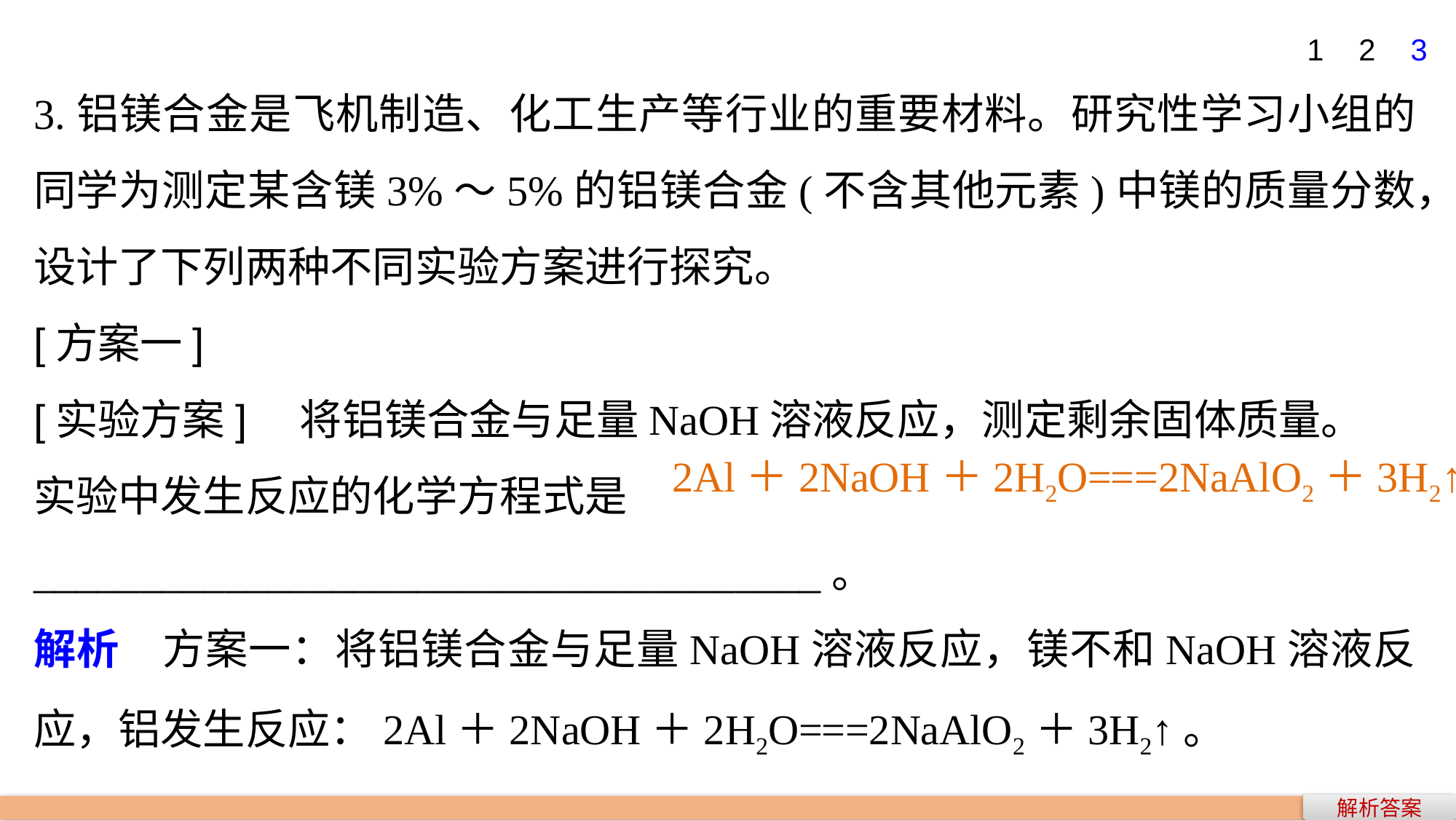

1
2
3
3.铝镁合金是飞机制造、化工生产等行业的重要材料。研究性学习小组的同学为测定某含镁3%～5%的铝镁合金(不含其他元素)中镁的质量分数，设计了下列两种不同实验方案进行探究。
[方案一]
[实验方案]　将铝镁合金与足量NaOH溶液反应，测定剩余固体质量。
实验中发生反应的化学方程式是_____________________________________。
解析　方案一：将铝镁合金与足量NaOH溶液反应，镁不和NaOH溶液反应，铝发生反应：2Al＋2NaOH＋2H2O===2NaAlO2＋3H2↑。
2Al＋2NaOH＋2H2O===2NaAlO2＋3H2↑

解析答案